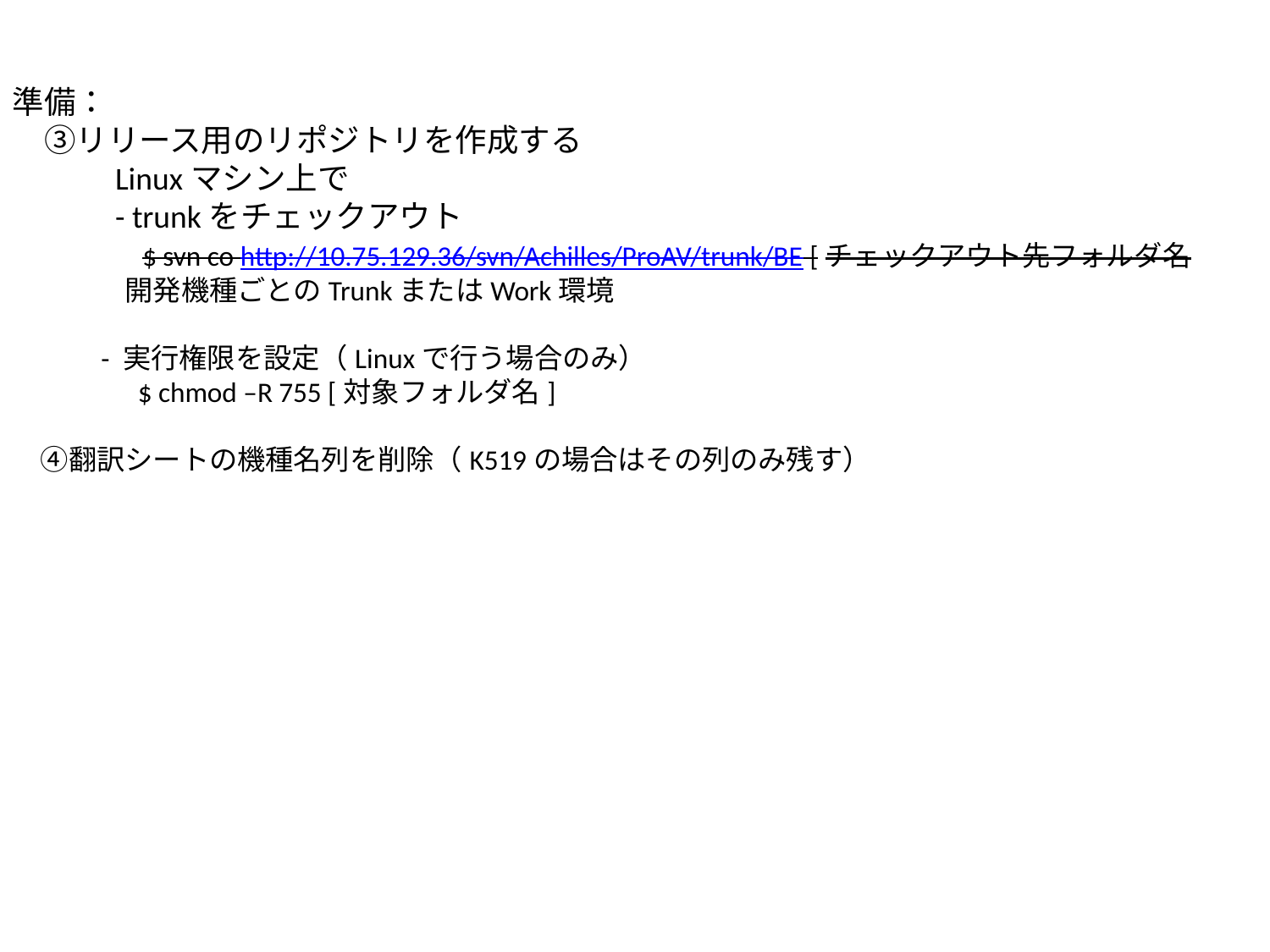

準備：
　③リリース用のリポジトリを作成する
　　　Linuxマシン上で
　　　- trunkをチェックアウト
　　　　$ svn co http://10.75.129.36/svn/Achilles/ProAV/trunk/BE [チェックアウト先フォルダ名
　　　　開発機種ごとのTrunkまたはWork環境

  　　 - 実行権限を設定（Linuxで行う場合のみ）
　　　　 $ chmod –R 755 [対象フォルダ名]

　④翻訳シートの機種名列を削除（K519の場合はその列のみ残す）